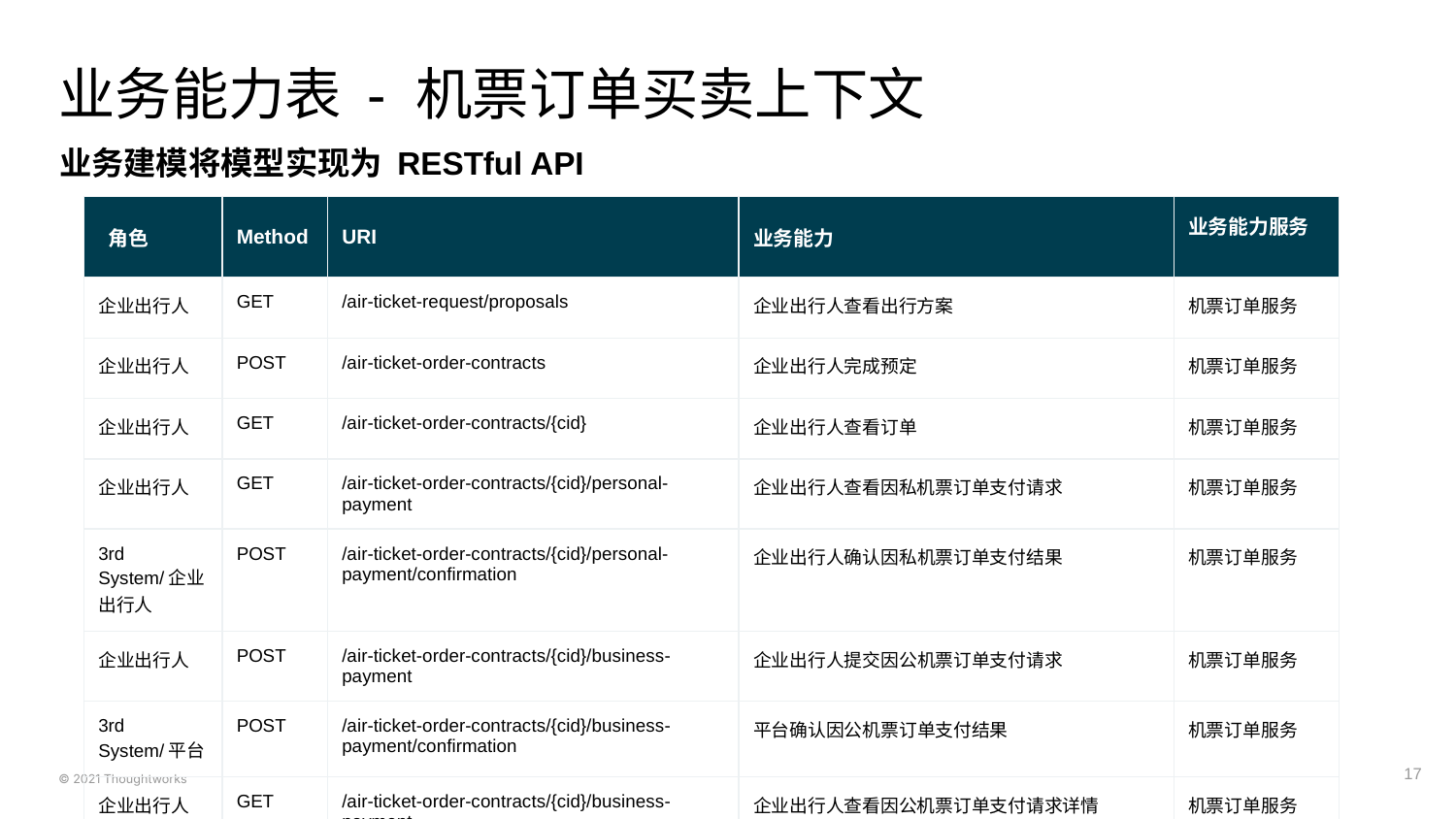

# 业务能力表 - 机票订单买卖上下文
业务建模将模型实现为 RESTful API
| 角色 | Method | URI | 业务能力 | 业务能力服务 |
| --- | --- | --- | --- | --- |
| 企业出行人 | GET | /air-ticket-request/proposals | 企业出行人查看出行方案 | 机票订单服务 |
| 企业出行人 | POST | /air-ticket-order-contracts | 企业出行人完成预定 | 机票订单服务 |
| 企业出行人 | GET | /air-ticket-order-contracts/{cid} | 企业出行人查看订单 | 机票订单服务 |
| 企业出行人 | GET | /air-ticket-order-contracts/{cid}/personal-payment | 企业出行人查看因私机票订单支付请求 | 机票订单服务 |
| 3rd System/企业出行人 | POST | /air-ticket-order-contracts/{cid}/personal-payment/confirmation | 企业出行人确认因私机票订单支付结果 | 机票订单服务 |
| 企业出行人 | POST | /air-ticket-order-contracts/{cid}/business-payment | 企业出行人提交因公机票订单支付请求 | 机票订单服务 |
| 3rd System/平台 | POST | /air-ticket-order-contracts/{cid}/business-payment/confirmation | 平台确认因公机票订单支付结果 | 机票订单服务 |
| 企业出行人 | GET | /air-ticket-order-contracts/{cid}/business-payment | 企业出行人查看因公机票订单支付请求详情 | 机票订单服务 |
17